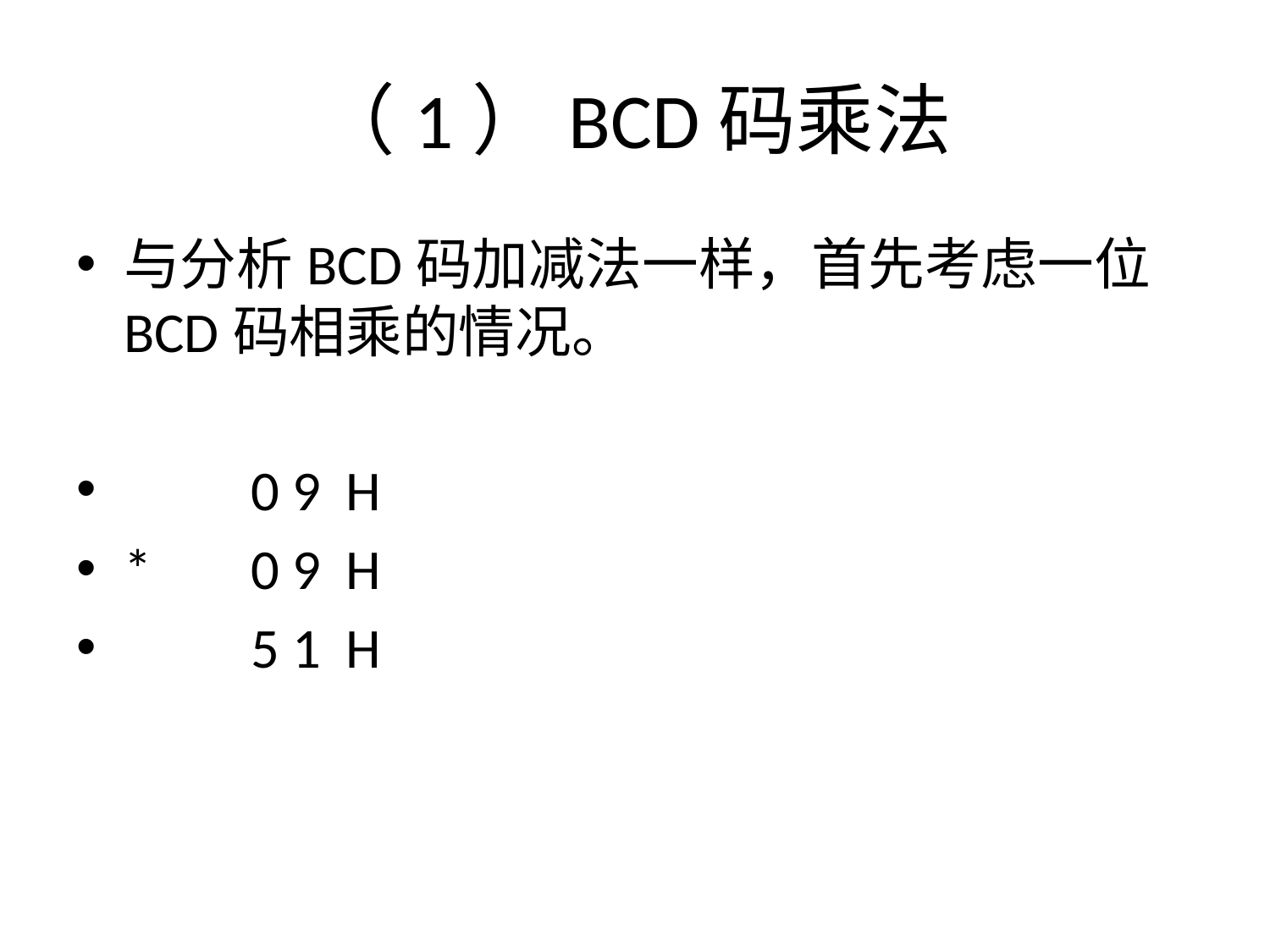

# （1）BCD码乘法
与分析BCD码加减法一样，首先考虑一位BCD码相乘的情况。

 	0 9  H
*	0 9  H
 	5 1  H